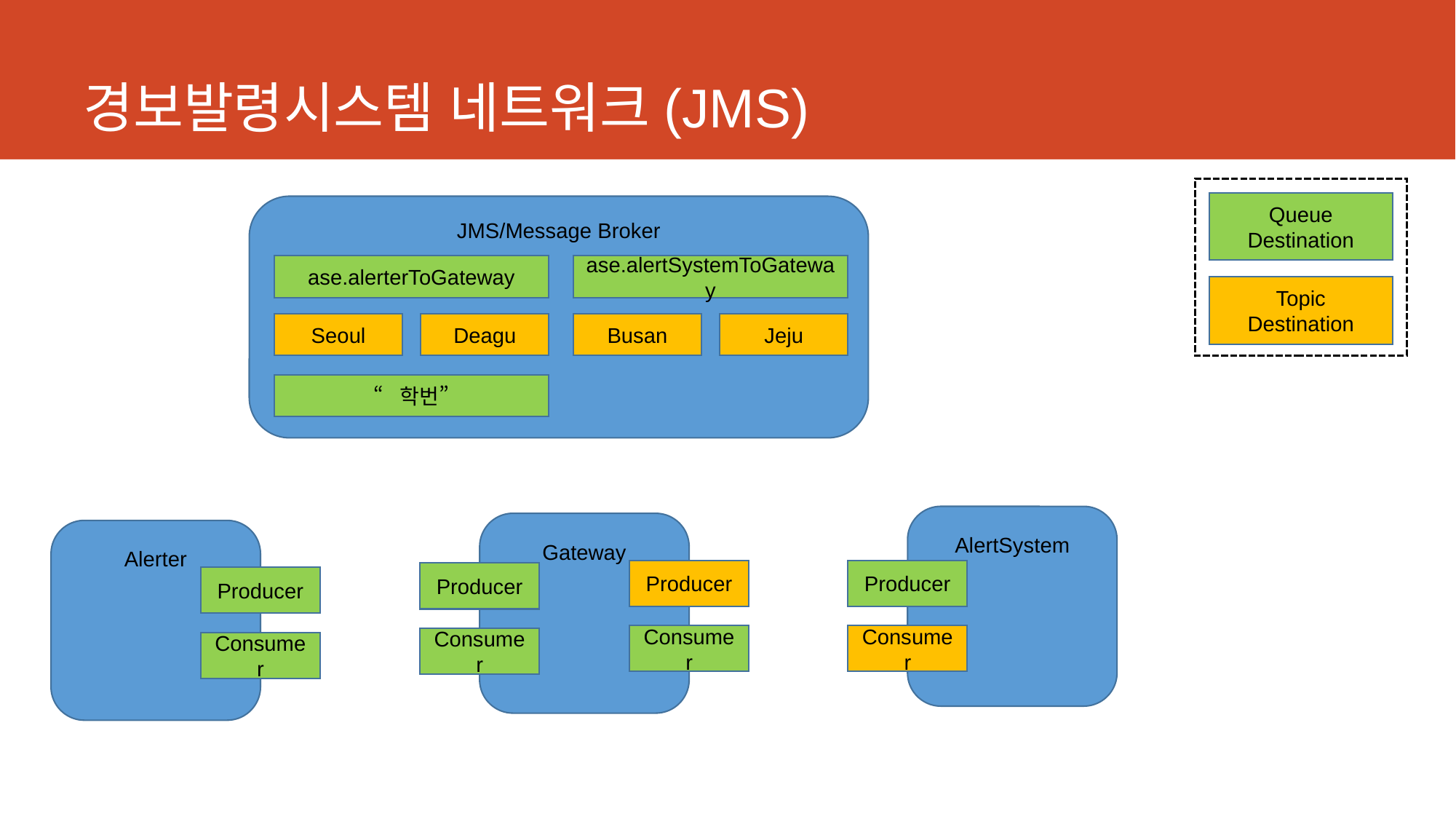

# 경보발령시스템 네트워크(JMS)

Queue Destination
Topic Destination
JMS/Message Broker

ase.alerterToGateway
ase.alertSystemToGateway
Seoul
Deagu
Busan
Jeju
“학번”
AlertSystem

Producer
Consumer
Gateway

Producer
Consumer
Producer
Consumer
Alerter

Producer
Consumer